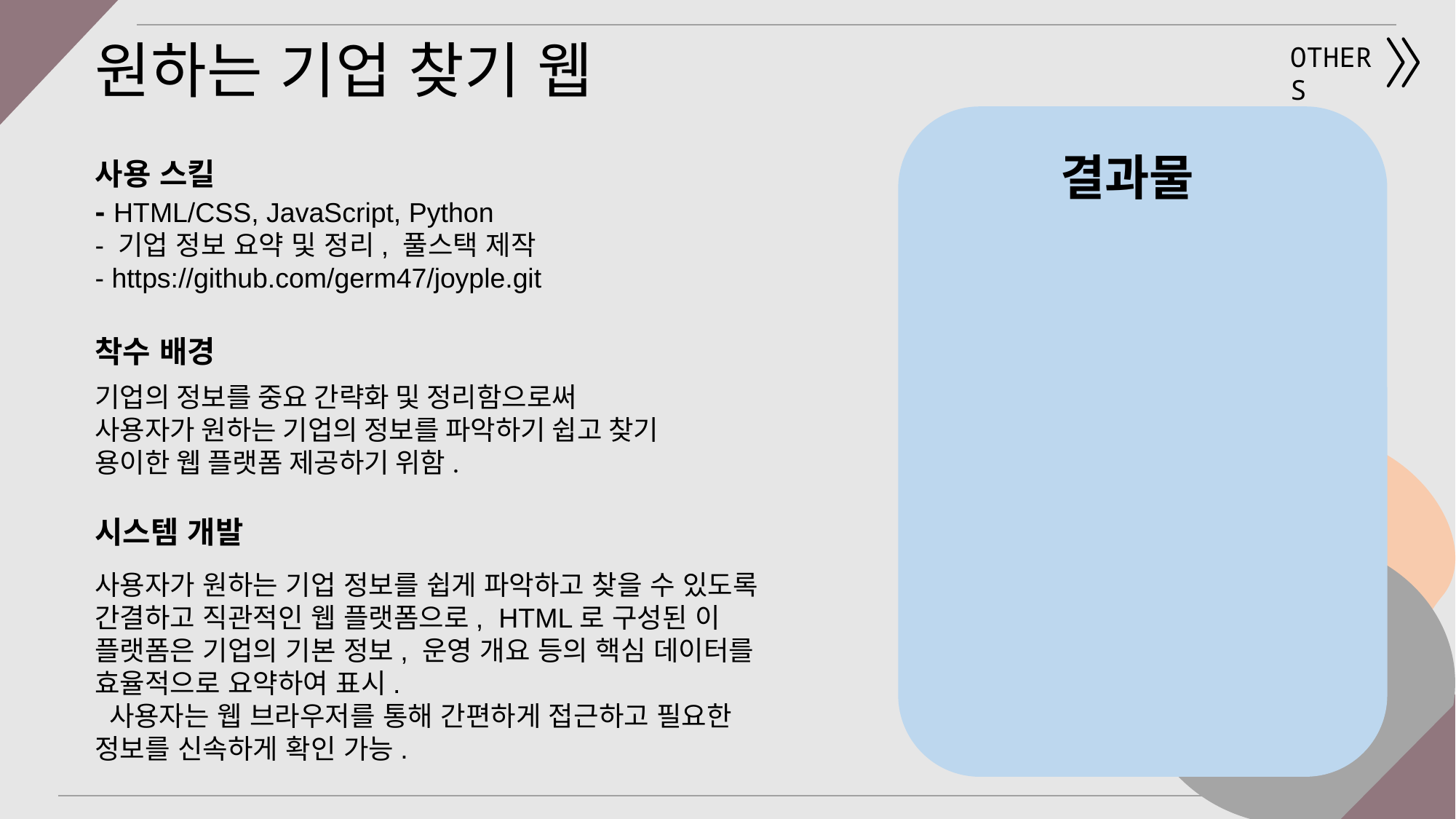

# 원하는 기업 찾기 웹
OTHERS

결과물
사용 스킬
- HTML/CSS, JavaScript, Python
- 기업 정보 요약 및 정리, 풀스택 제작
- https://github.com/germ47/joyple.git
착수 배경
기업의 정보를 중요 간략화 및 정리함으로써
사용자가 원하는 기업의 정보를 파악하기 쉽고 찾기 용이한 웹 플랫폼 제공하기 위함.

시스템 개발
사용자가 원하는 기업 정보를 쉽게 파악하고 찾을 수 있도록 간결하고 직관적인 웹 플랫폼으로,  HTML로 구성된 이 플랫폼은 기업의 기본 정보, 운영 개요 등의 핵심 데이터를 효율적으로 요약하여 표시.
 사용자는 웹 브라우저를 통해 간편하게 접근하고 필요한 정보를 신속하게 확인 가능.